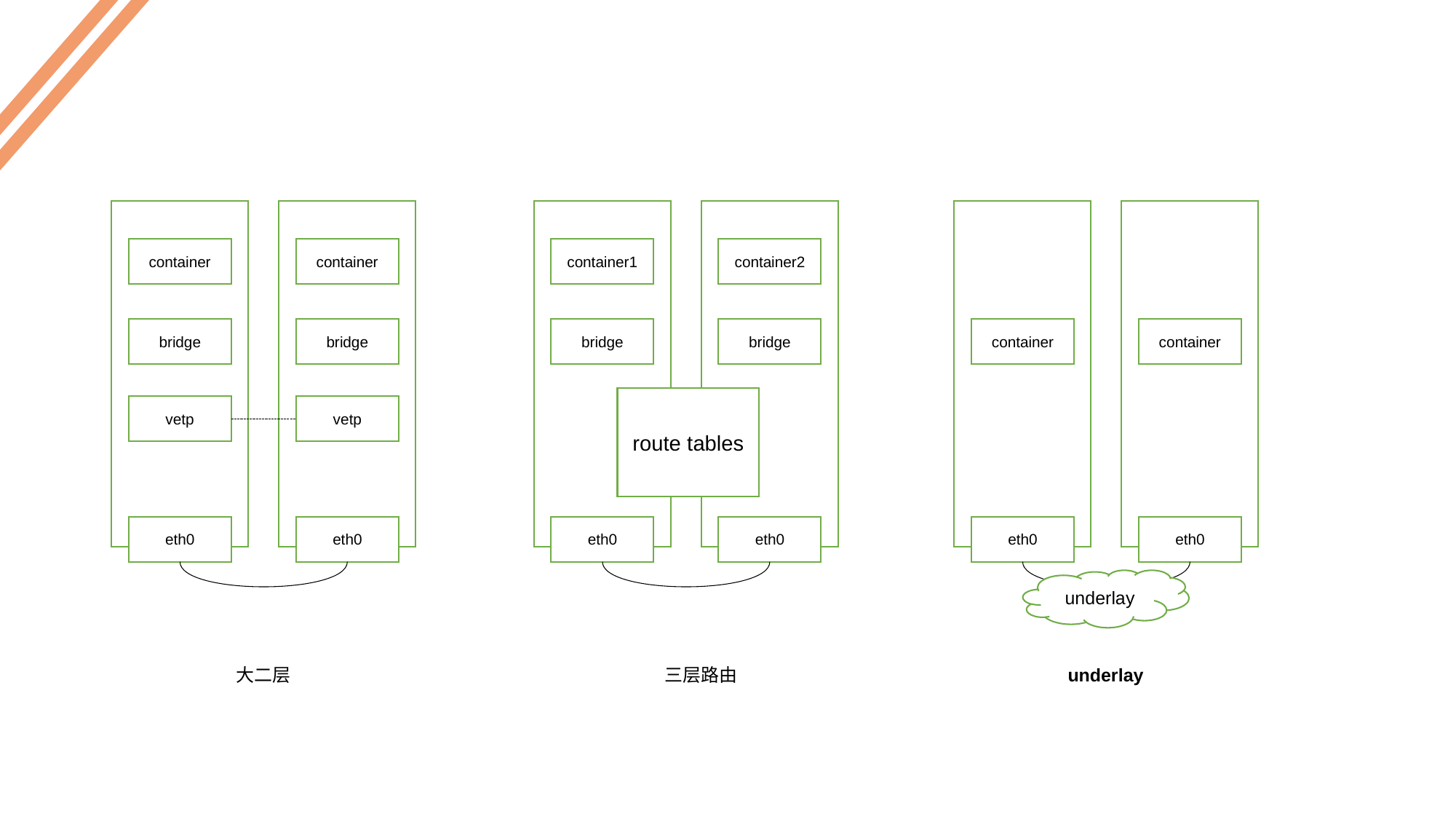

container
container
bridge
bridge
vetp
vetp
eth0
eth0

container1
container2
bridge
bridge
route tables
eth0
eth0

container
container
eth0
eth0
underlay
大二层
三层路由
underlay